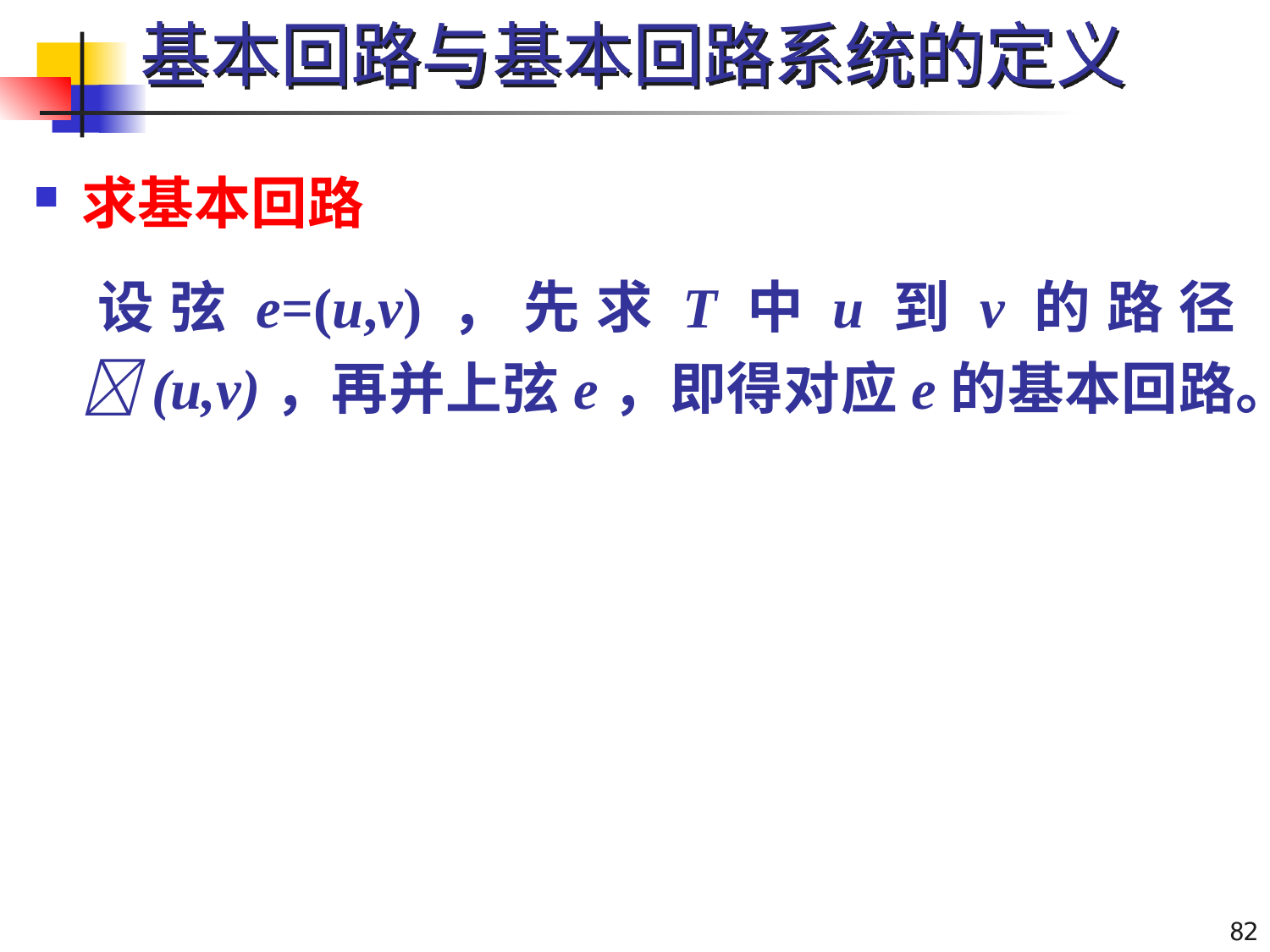

# 基本回路与基本回路系统的定义
求基本回路
	设弦e=(u,v)，先求T中u到v的路径Γ(u,v)，再并上弦e，即得对应e的基本回路。

82